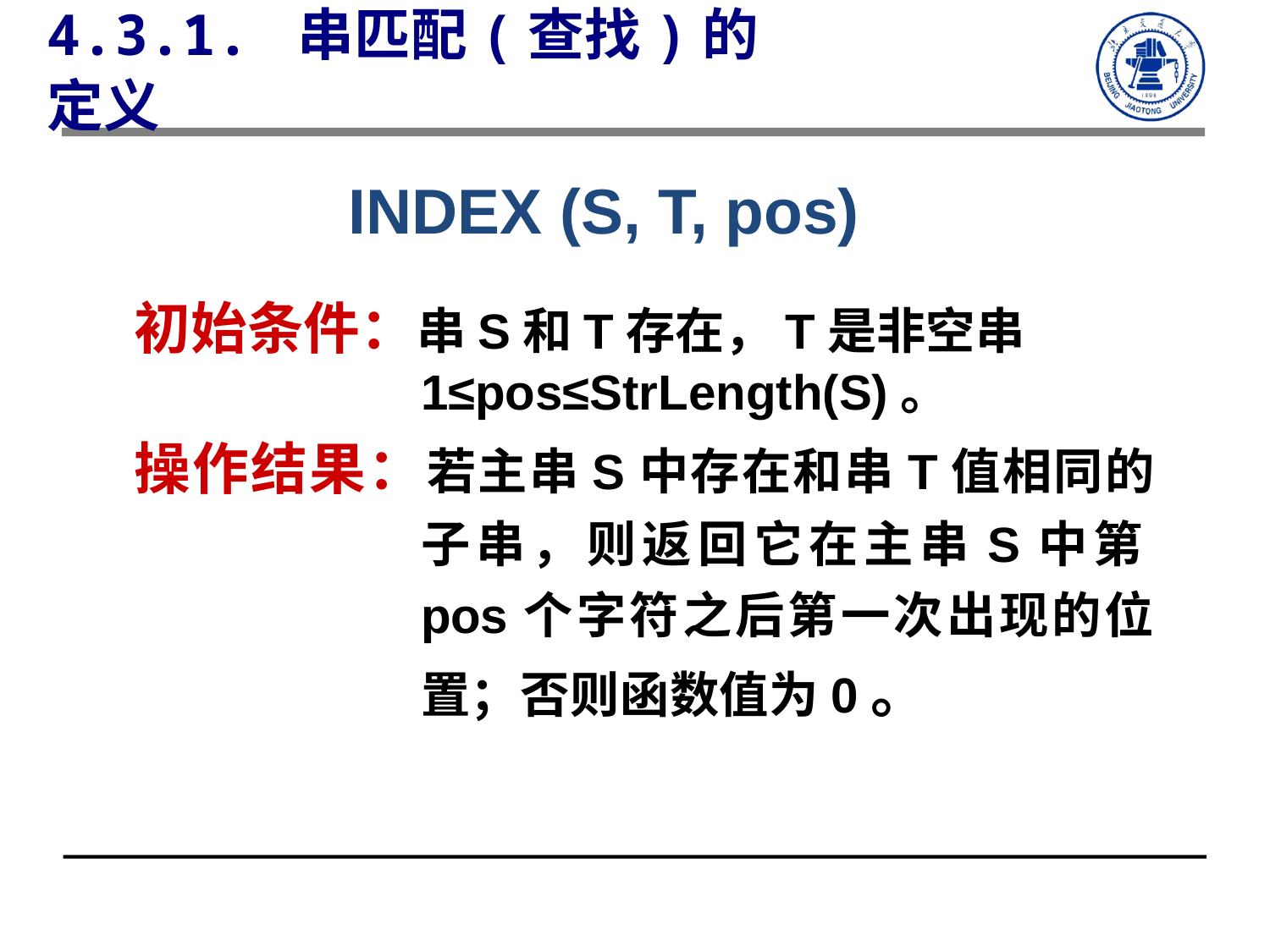

4.3.1. 串匹配(查找)的定义
INDEX (S, T, pos)
初始条件：串S和T存在，T是非空串
1≤pos≤StrLength(S)。
操作结果：若主串S中存在和串T值相同的子串，则返回它在主串S中第pos个字符之后第一次出现的位置；否则函数值为0。